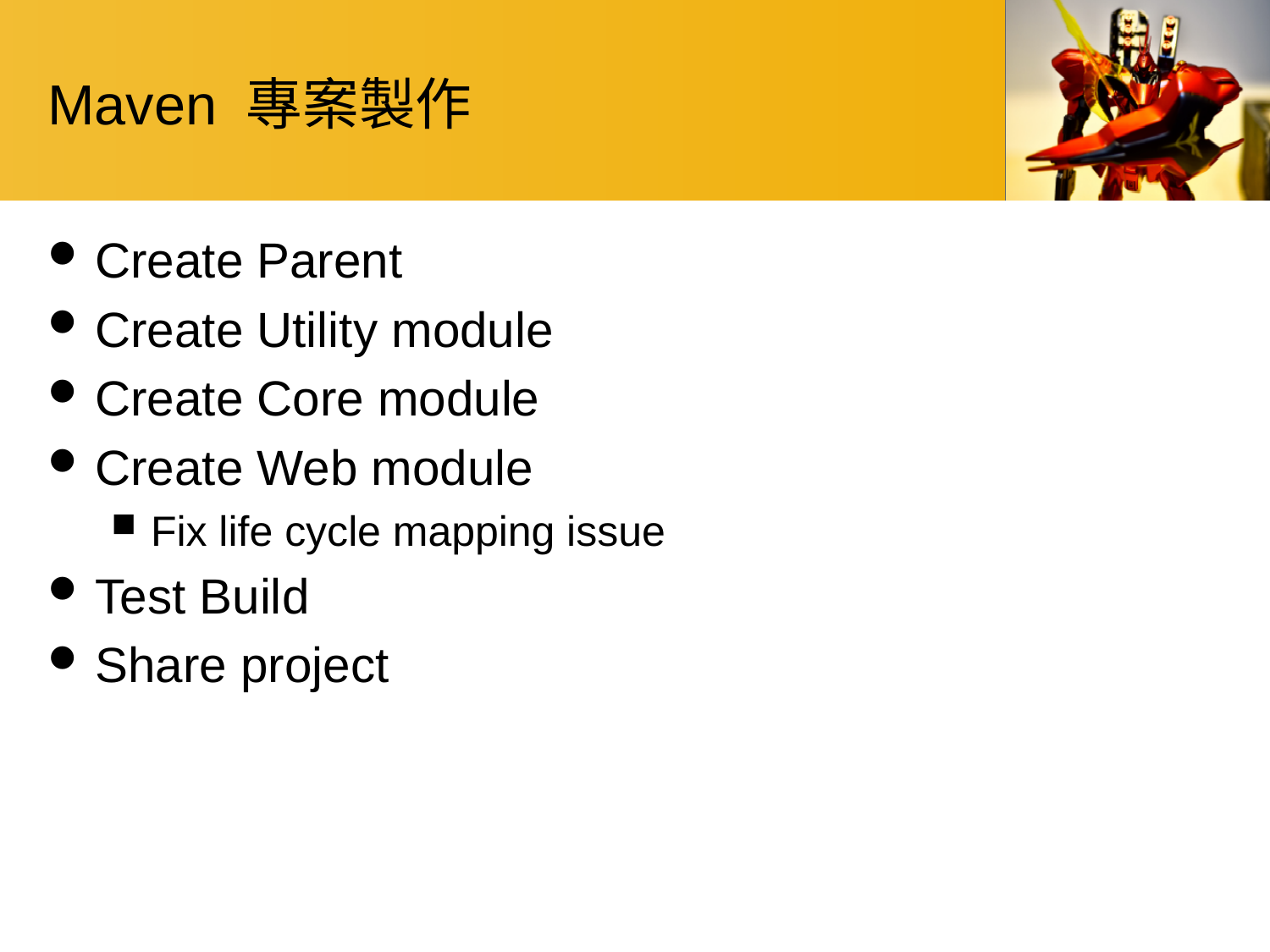

# Maven 專案製作
Create Parent
Create Utility module
Create Core module
Create Web module
Fix life cycle mapping issue
Test Build
Share project